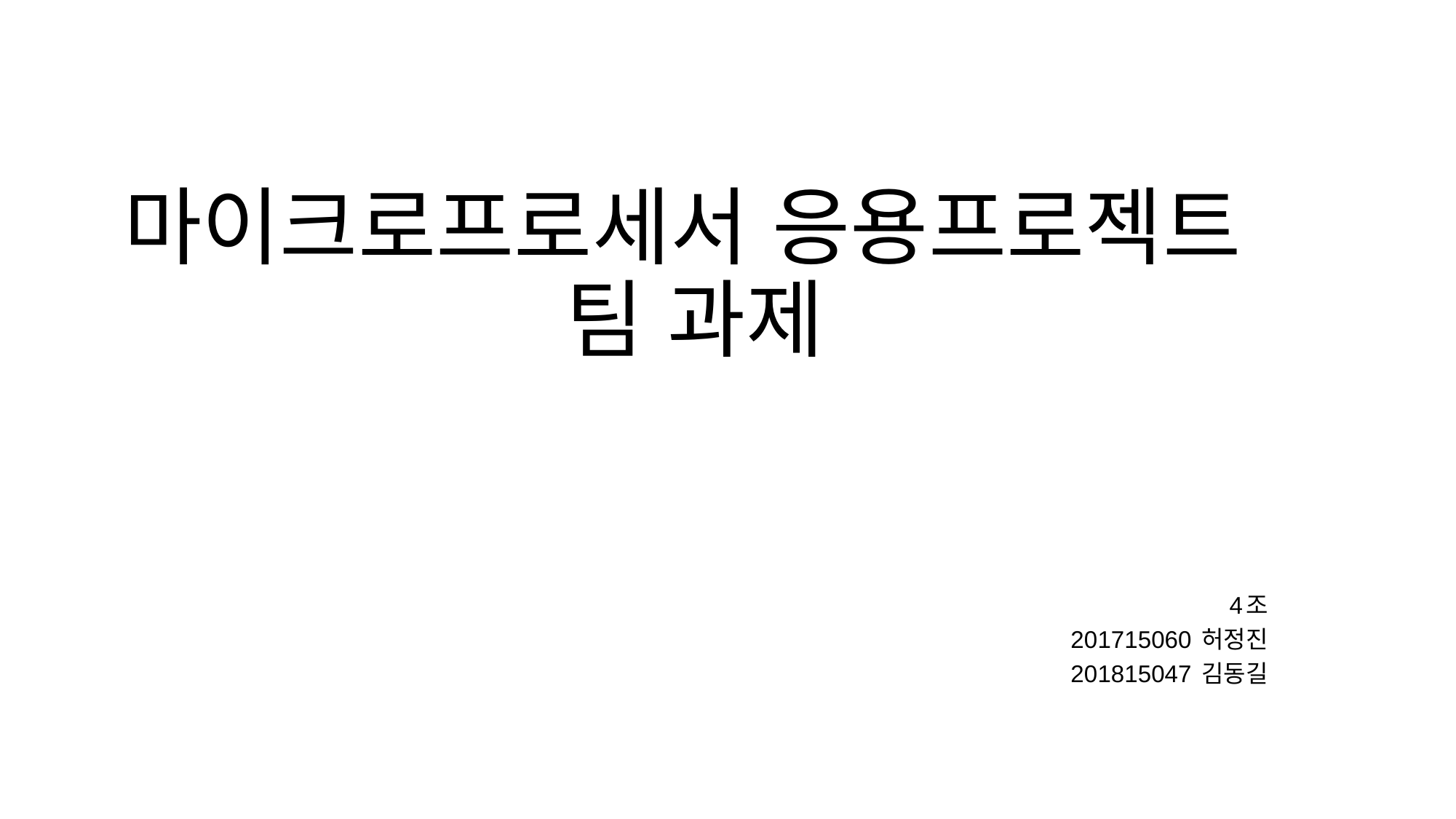

# 마이크로프로세서 응용프로젝트 팀 과제

4조
201715060 허정진
201815047 김동길